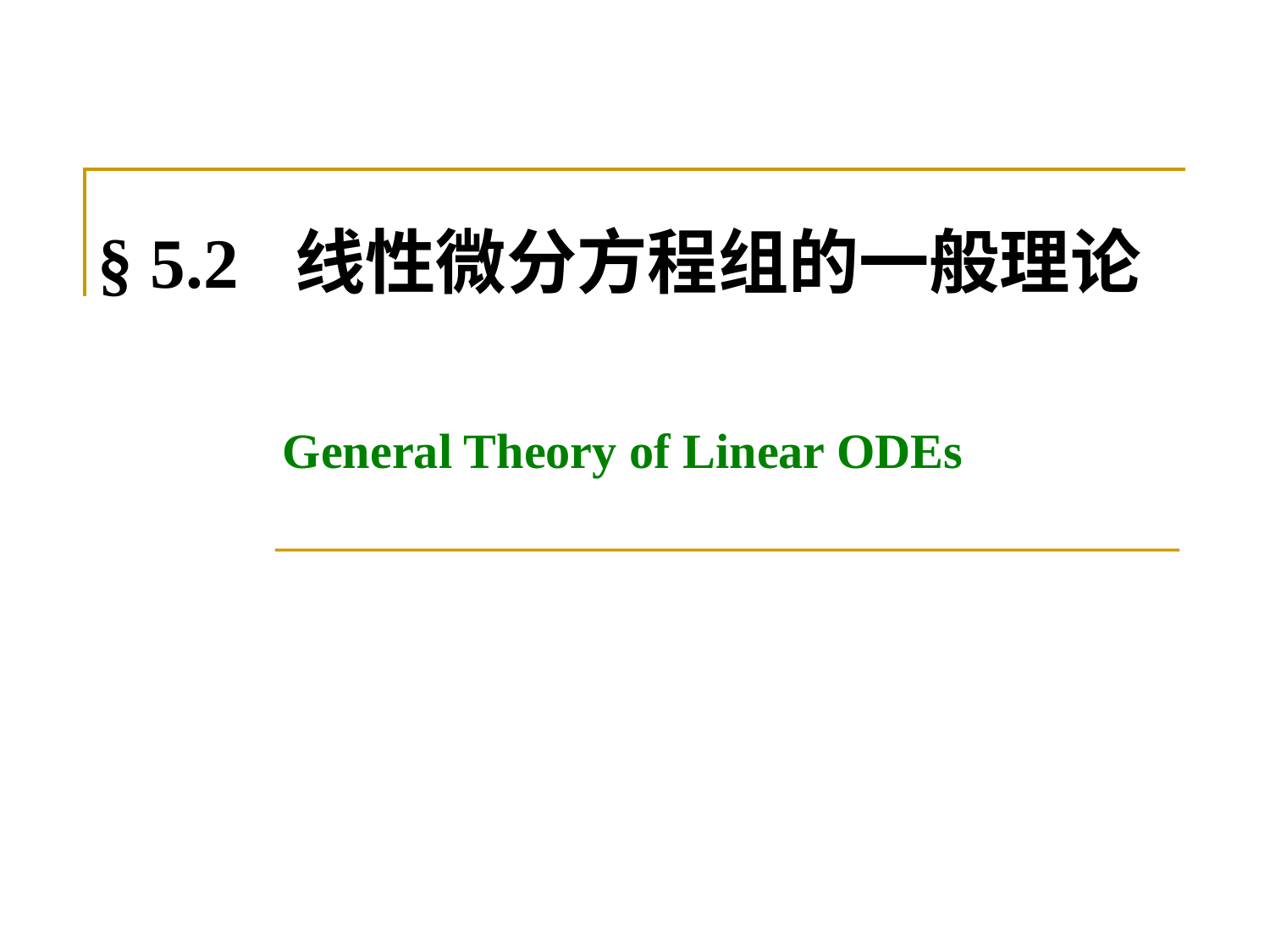

# § 5.2  线性微分方程组的一般理论 General Theory of Linear ODEs